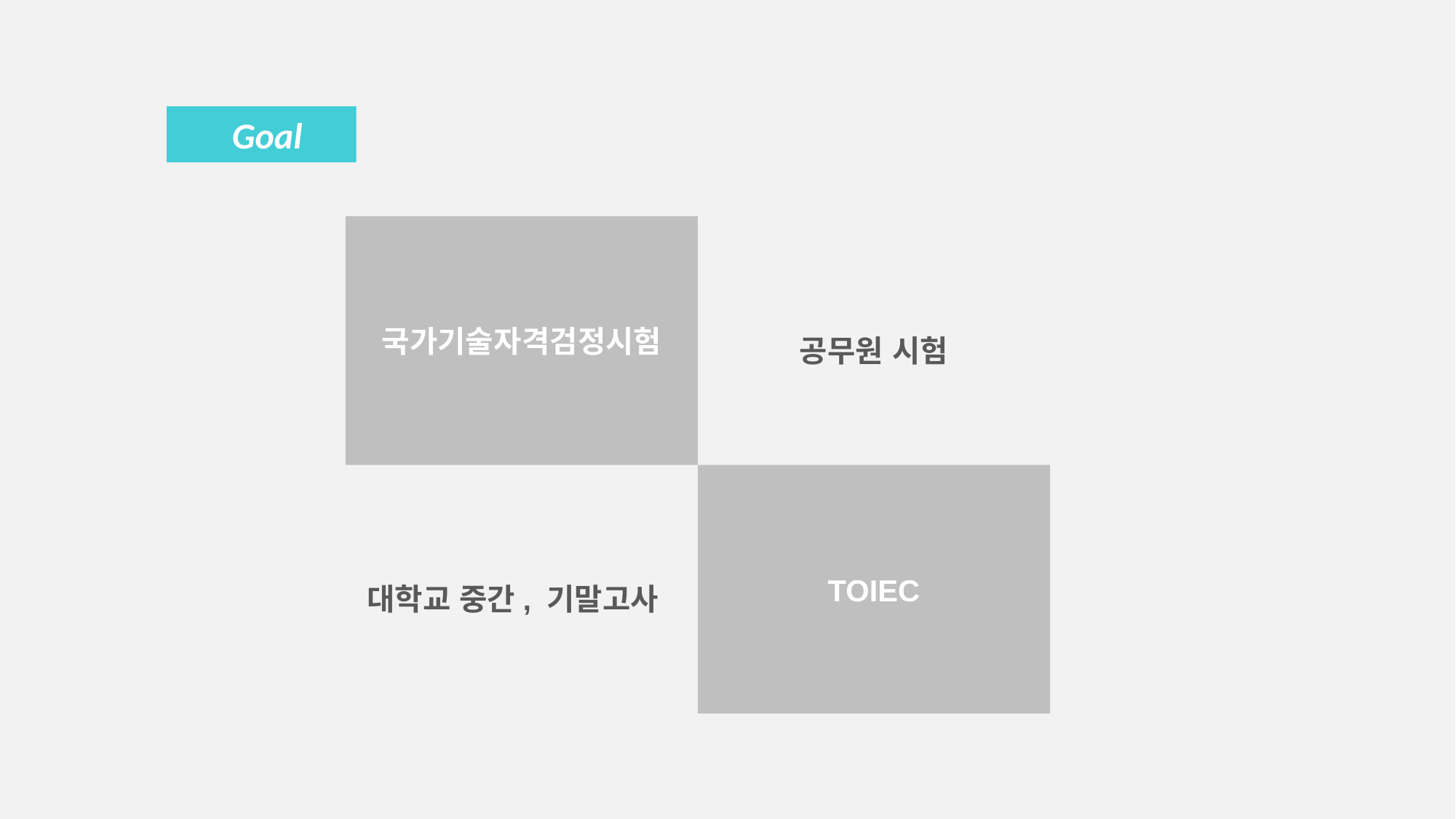

Goal
국가기술자격검정시험
공무원 시험
TOIEC
대학교 중간, 기말고사